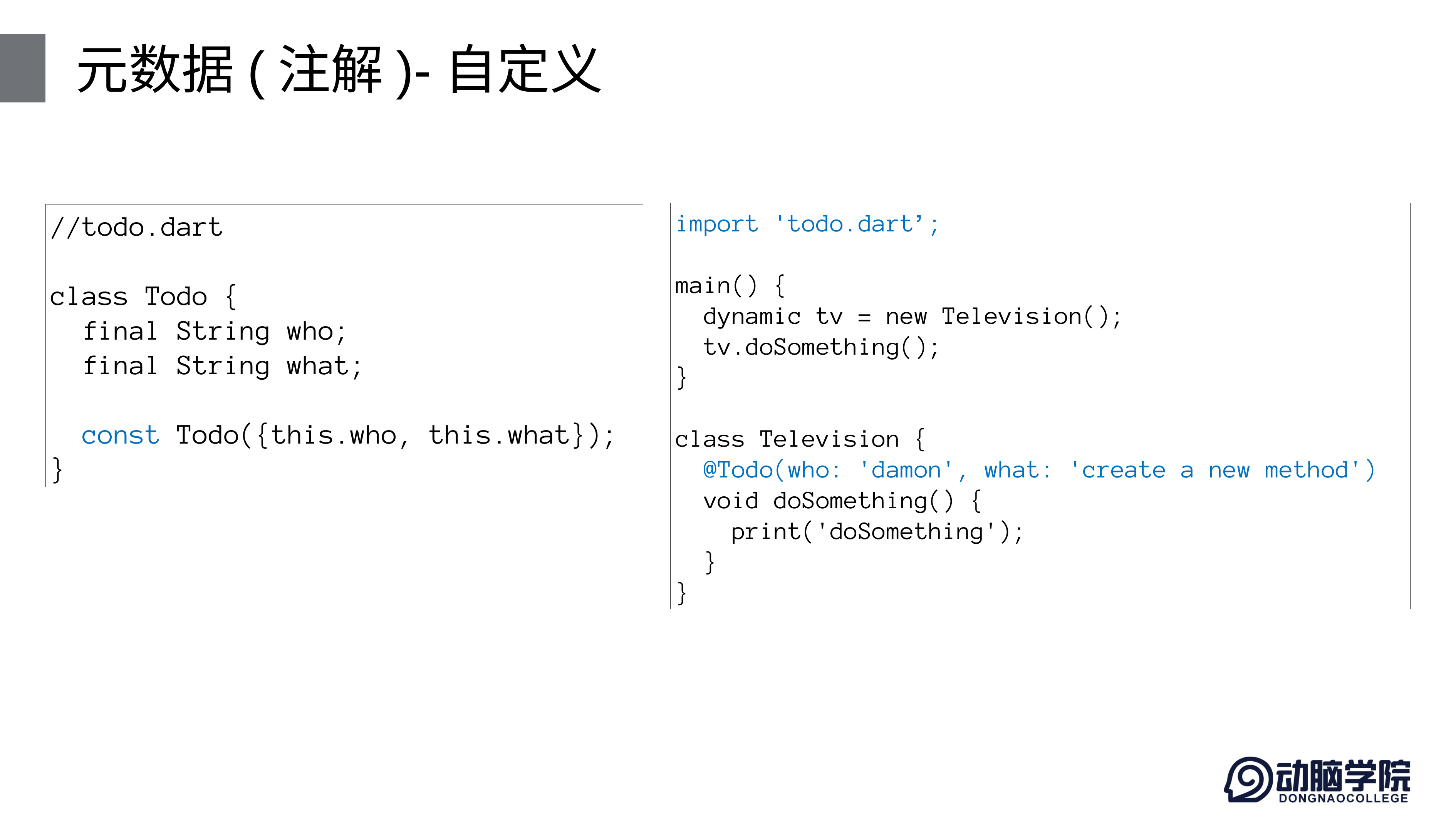

# 元数据(注解)-自定义
import 'todo.dart’;

main() {
  dynamic tv = new Television();
  tv.doSomething();
}

class Television {
  @Todo(who: 'damon', what: 'create a new method')
  void doSomething() {
    print('doSomething');
  }
}
//todo.dart

class Todo {
  final String who;
  final String what;

  const Todo({this.who, this.what});
}